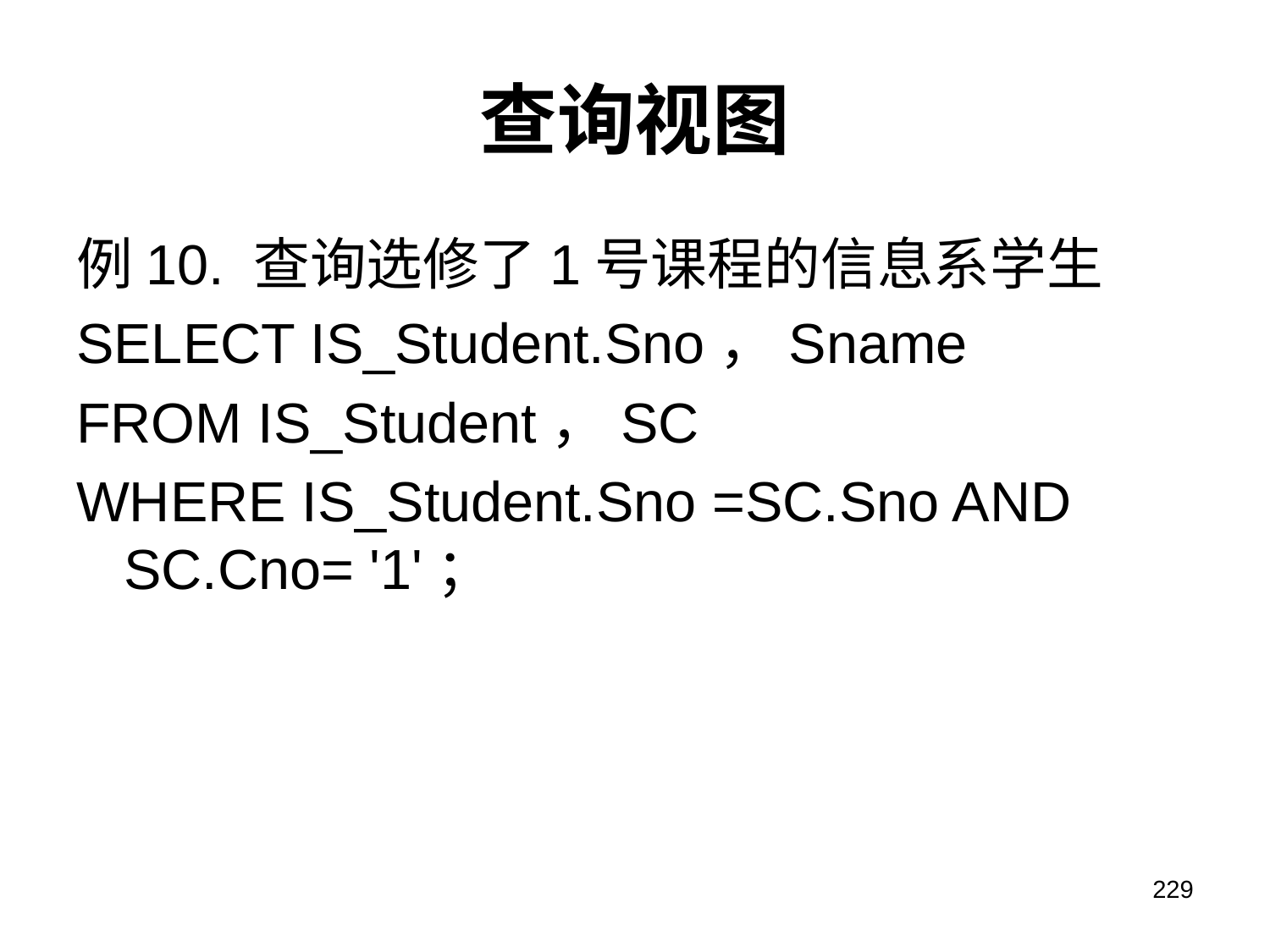

# 查询视图
例10. 查询选修了1号课程的信息系学生
SELECT IS_Student.Sno，Sname
FROM IS_Student，SC
WHERE IS_Student.Sno =SC.Sno AND SC.Cno= '1'；

229